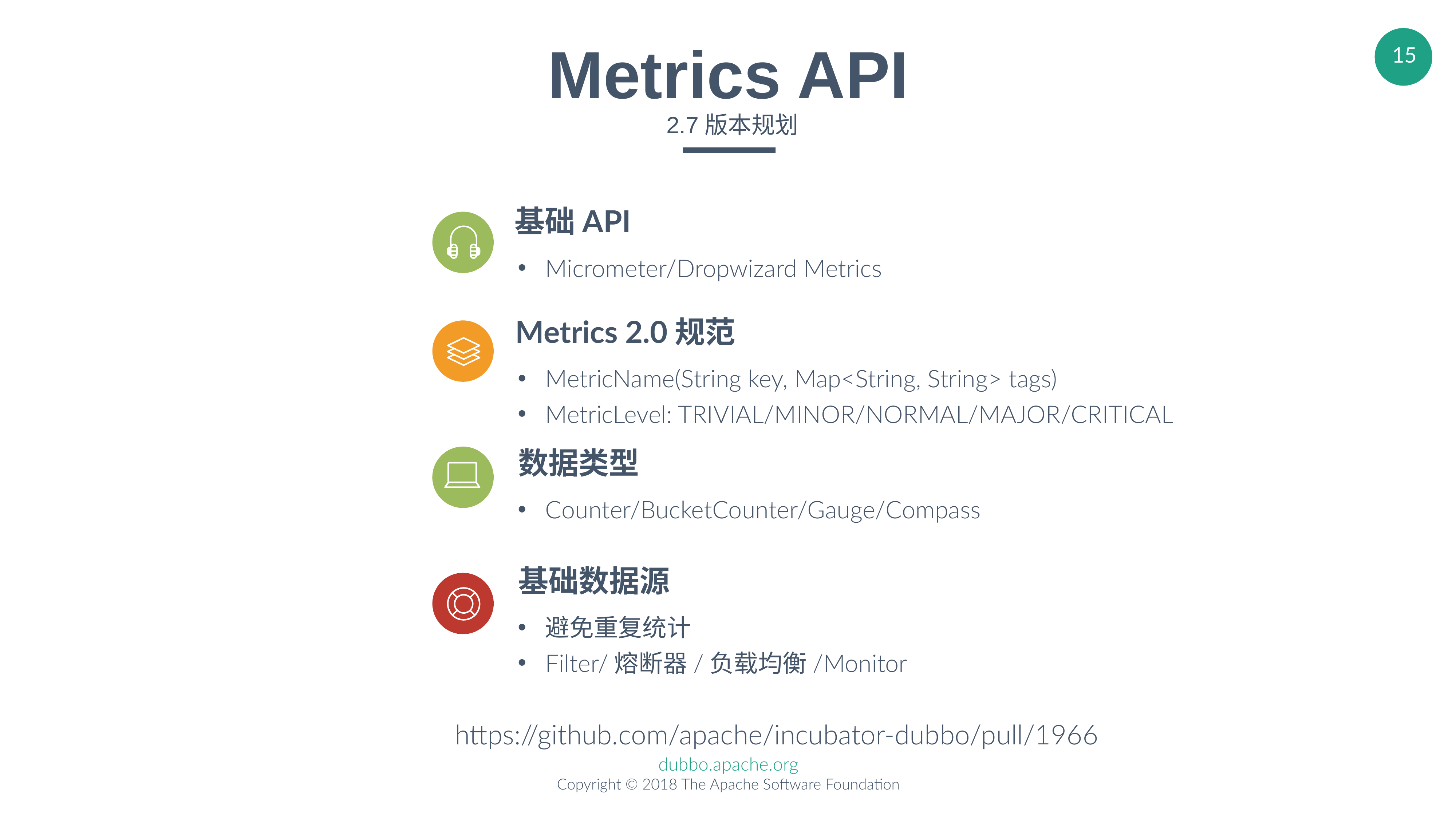

Metrics API
 2.7版本规划

基础API

Micrometer/Dropwizard Metrics
Metrics 2.0规范

MetricName(String key, Map<String, String> tags)
MetricLevel: TRIVIAL/MINOR/NORMAL/MAJOR/CRITICAL
数据类型

Counter/BucketCounter/Gauge/Compass
基础数据源

避免重复统计
Filter/熔断器/负载均衡/Monitor
https://github.com/apache/incubator-dubbo/pull/1966